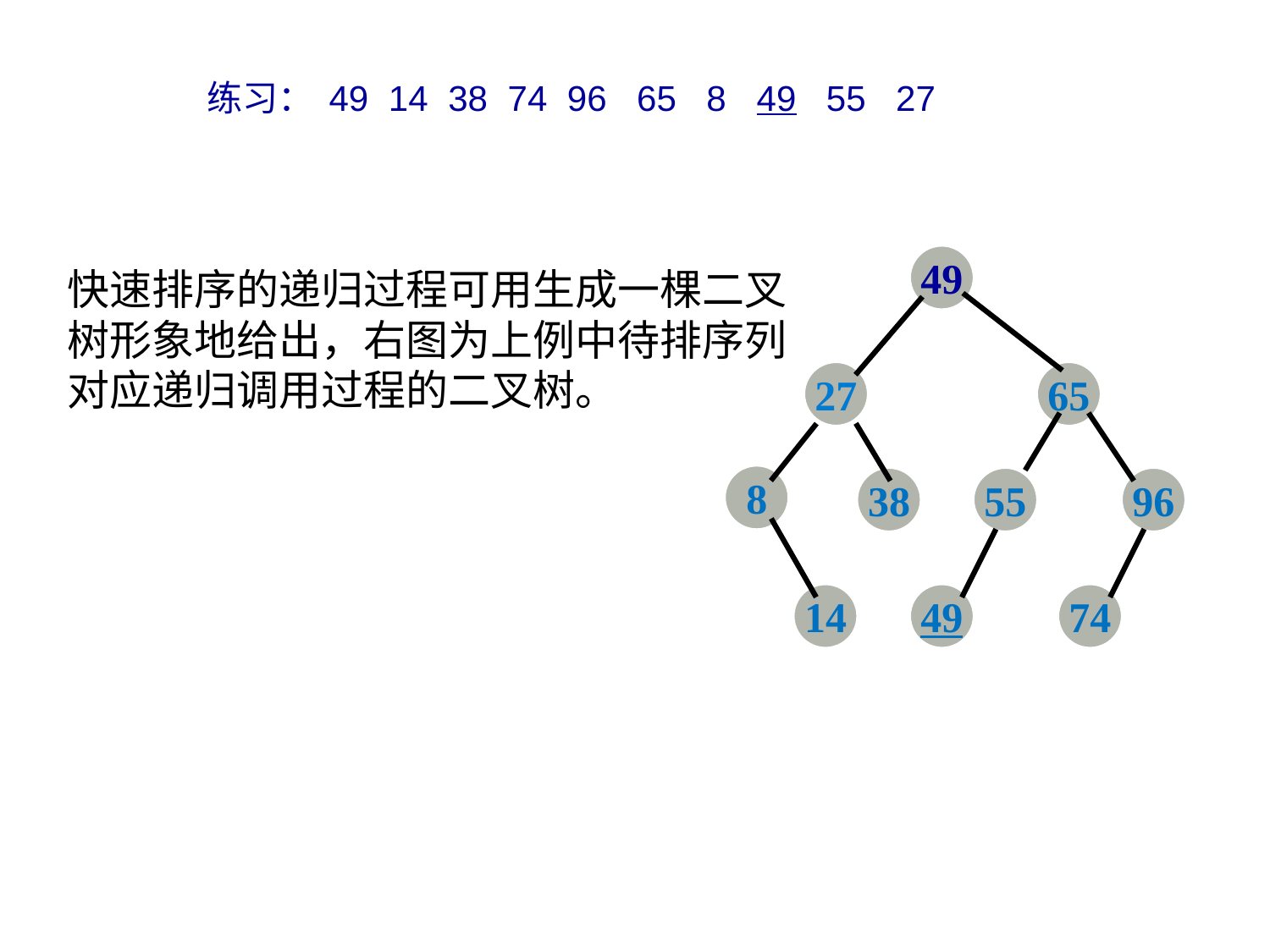

# 练习： 49  14  38  74  96   65   8   49   55   27
49

27
65

8
38
55
96

14
49
74
快速排序的递归过程可用生成一棵二叉树形象地给出，右图为上例中待排序列对应递归调用过程的二叉树。